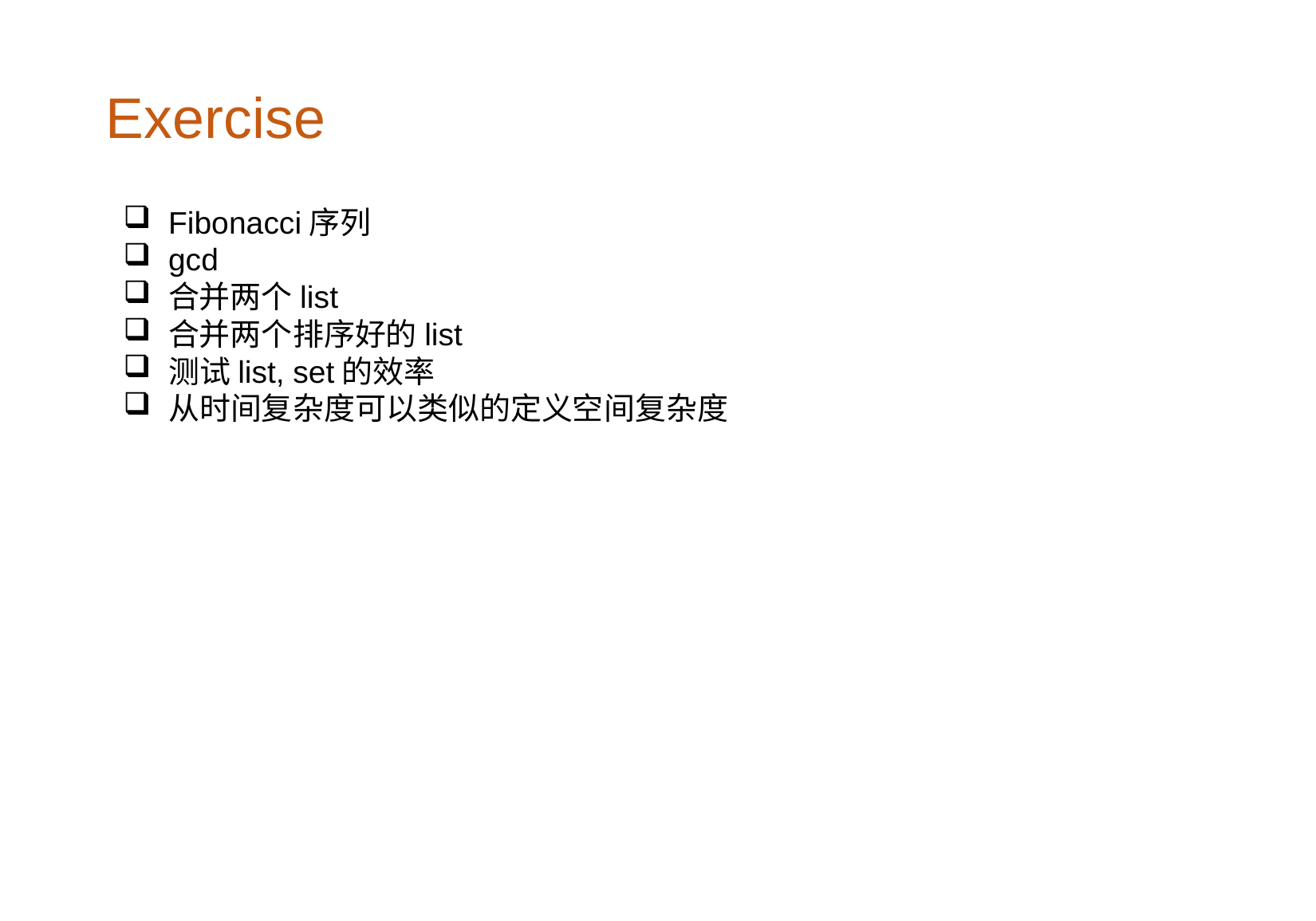

Exercise
Fibonacci序列
gcd
合并两个list
合并两个排序好的list
测试list, set的效率
从时间复杂度可以类似的定义空间复杂度